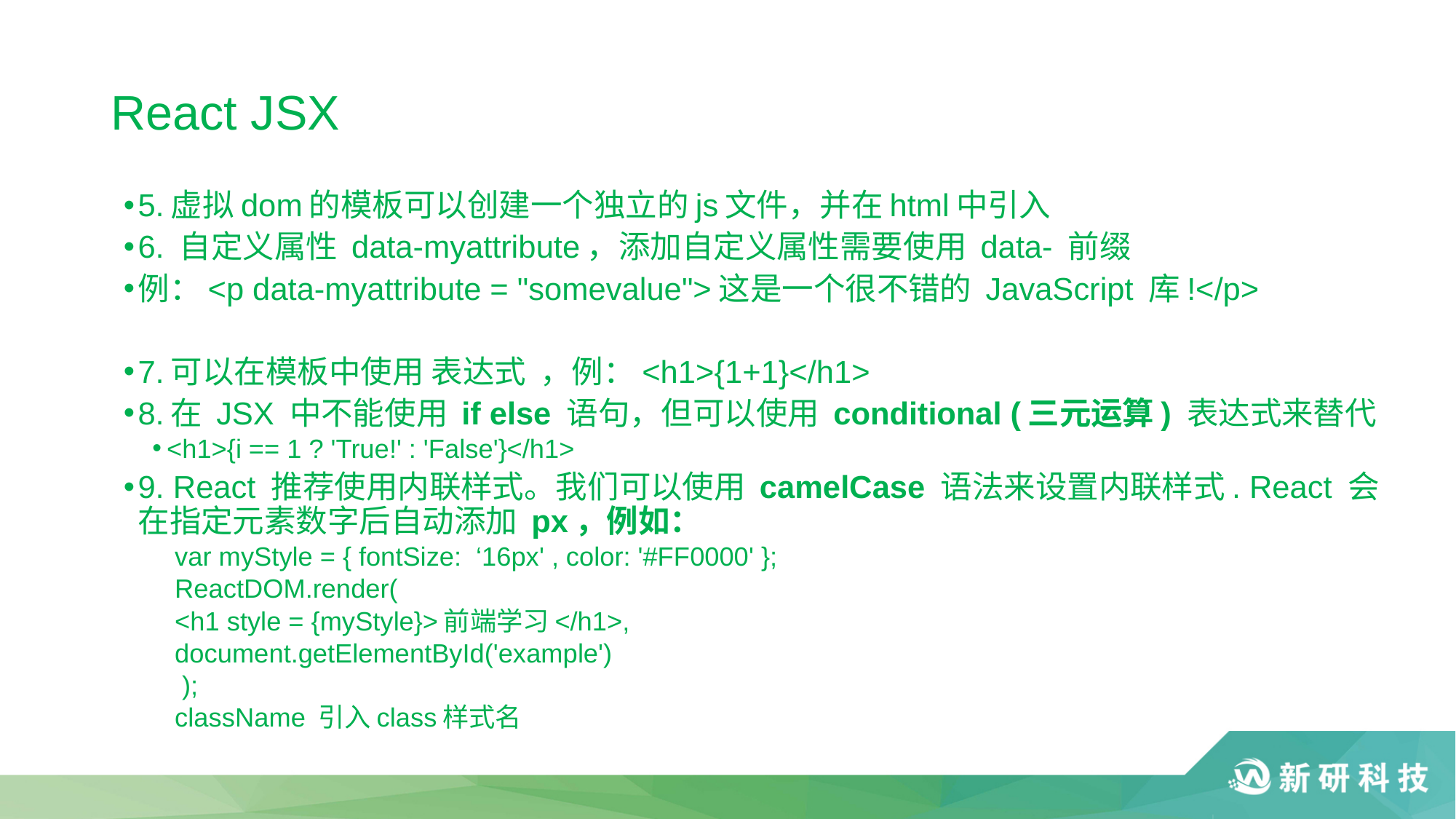

# React JSX
5.虚拟dom的模板可以创建一个独立的js文件，并在html中引入
6. 自定义属性 data-myattribute，添加自定义属性需要使用 data- 前缀
例：<p data-myattribute = "somevalue">这是一个很不错的 JavaScript 库!</p>

7.可以在模板中使用 表达式  ，例：<h1>{1+1}</h1>
8.在 JSX 中不能使用 if else 语句，但可以使用 conditional (三元运算) 表达式来替代
<h1>{i == 1 ? 'True!' : 'False'}</h1>
9. React 推荐使用内联样式。我们可以使用 camelCase 语法来设置内联样式. React 会在指定元素数字后自动添加 px，例如：
var myStyle = { fontSize:  ‘16px' , color: '#FF0000' };
ReactDOM.render(
<h1 style = {myStyle}>前端学习</h1>,
document.getElementById('example')
 );
className 引入class样式名